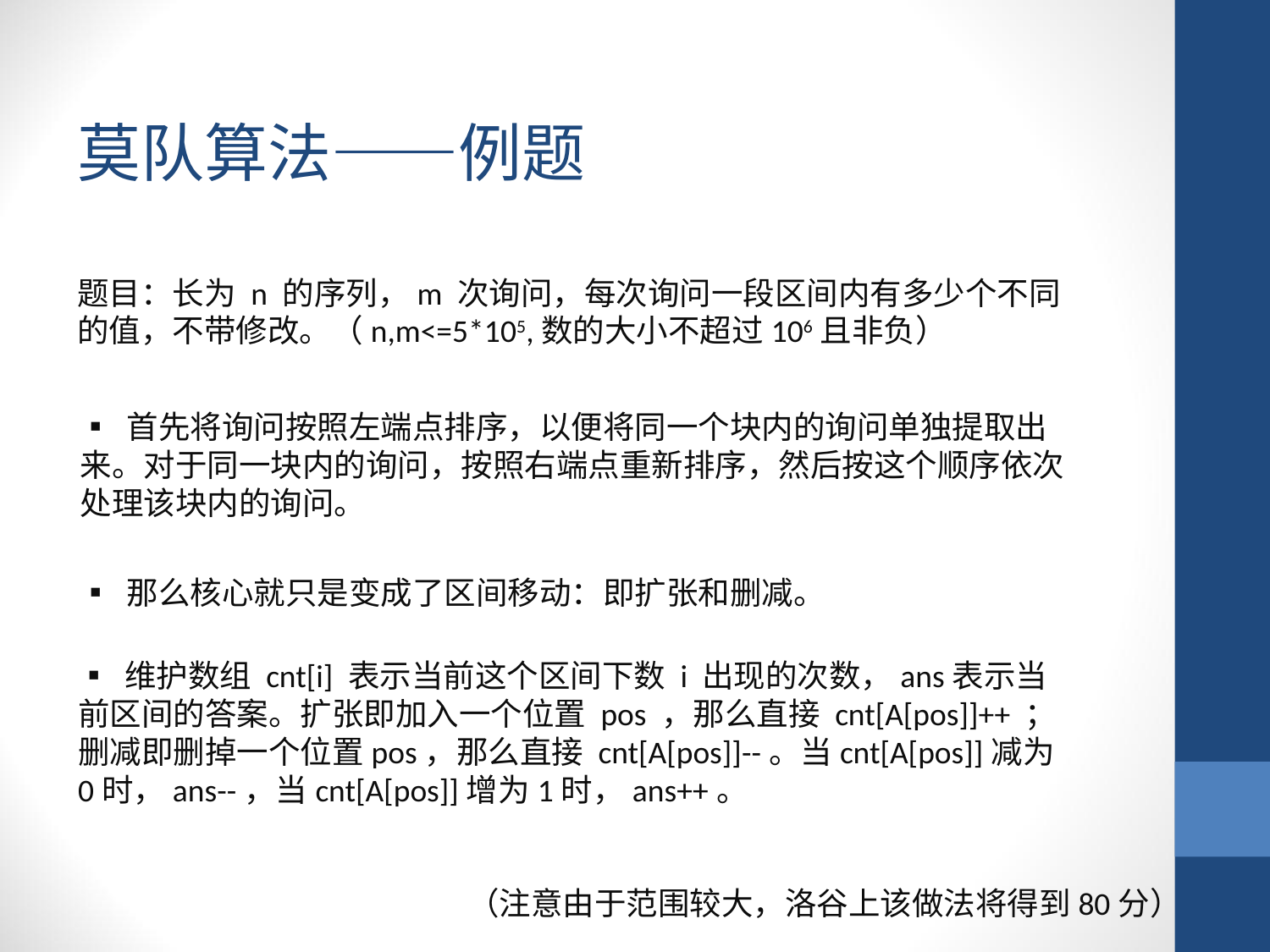

莫队算法——例题
题目：长为 n 的序列，m 次询问，每次询问一段区间内有多少个不同的值，不带修改。（n,m<=5*105,数的大小不超过106且非负）
▪ 首先将询问按照左端点排序，以便将同一个块内的询问单独提取出来。对于同一块内的询问，按照右端点重新排序，然后按这个顺序依次处理该块内的询问。
▪ 那么核心就只是变成了区间移动：即扩张和删减。
▪ 维护数组 cnt[i] 表示当前这个区间下数 i 出现的次数，ans表示当前区间的答案。扩张即加入一个位置 pos ，那么直接 cnt[A[pos]]++ ；删减即删掉一个位置pos，那么直接 cnt[A[pos]]--。当cnt[A[pos]]减为0时，ans--，当cnt[A[pos]]增为1时，ans++。
（注意由于范围较大，洛谷上该做法将得到80分）